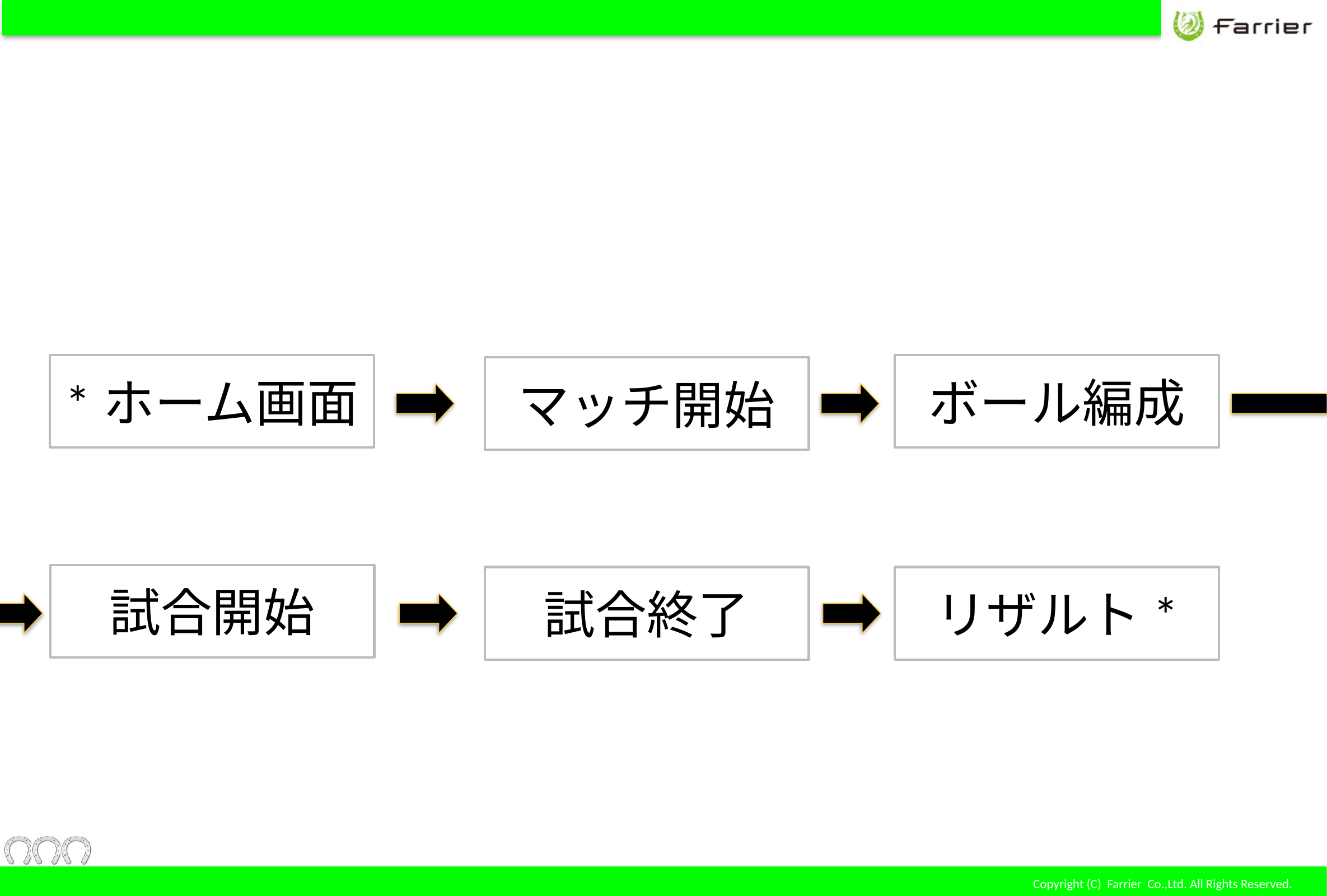

#
*ホーム画面
ボール編成
マッチ開始

試合開始
試合終了
リザルト*